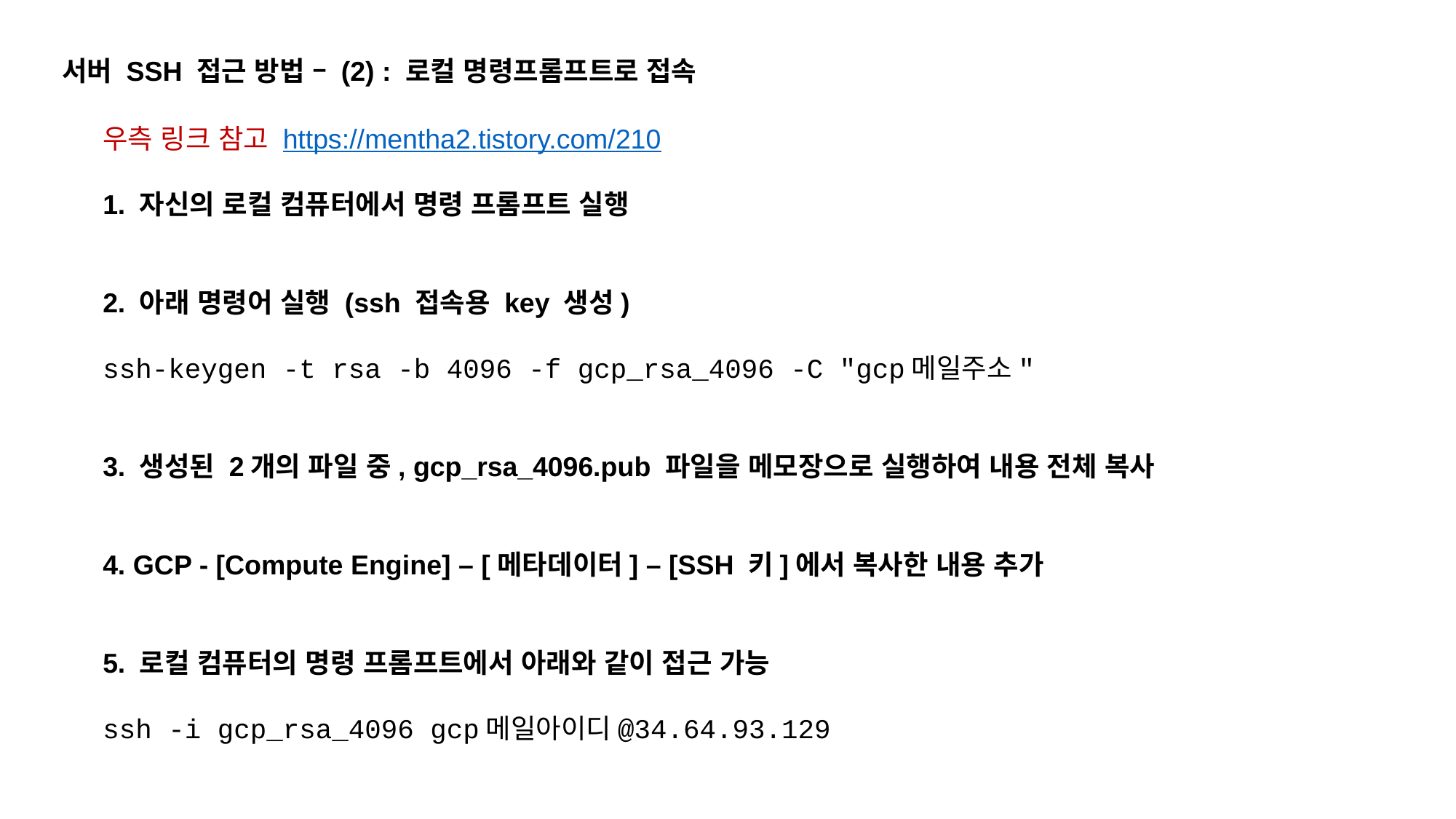

서버 SSH 접근 방법 – (2) : 로컬 명령프롬프트로 접속
우측 링크 참고 https://mentha2.tistory.com/210

1. 자신의 로컬 컴퓨터에서 명령 프롬프트 실행

2. 아래 명령어 실행 (ssh 접속용 key 생성)

ssh-keygen -t rsa -b 4096 -f gcp_rsa_4096 -C "gcp메일주소"

3. 생성된 2개의 파일 중, gcp_rsa_4096.pub 파일을 메모장으로 실행하여 내용 전체 복사

4. GCP - [Compute Engine] – [메타데이터] – [SSH 키]에서 복사한 내용 추가

5. 로컬 컴퓨터의 명령 프롬프트에서 아래와 같이 접근 가능

ssh -i gcp_rsa_4096 gcp메일아이디@34.64.93.129